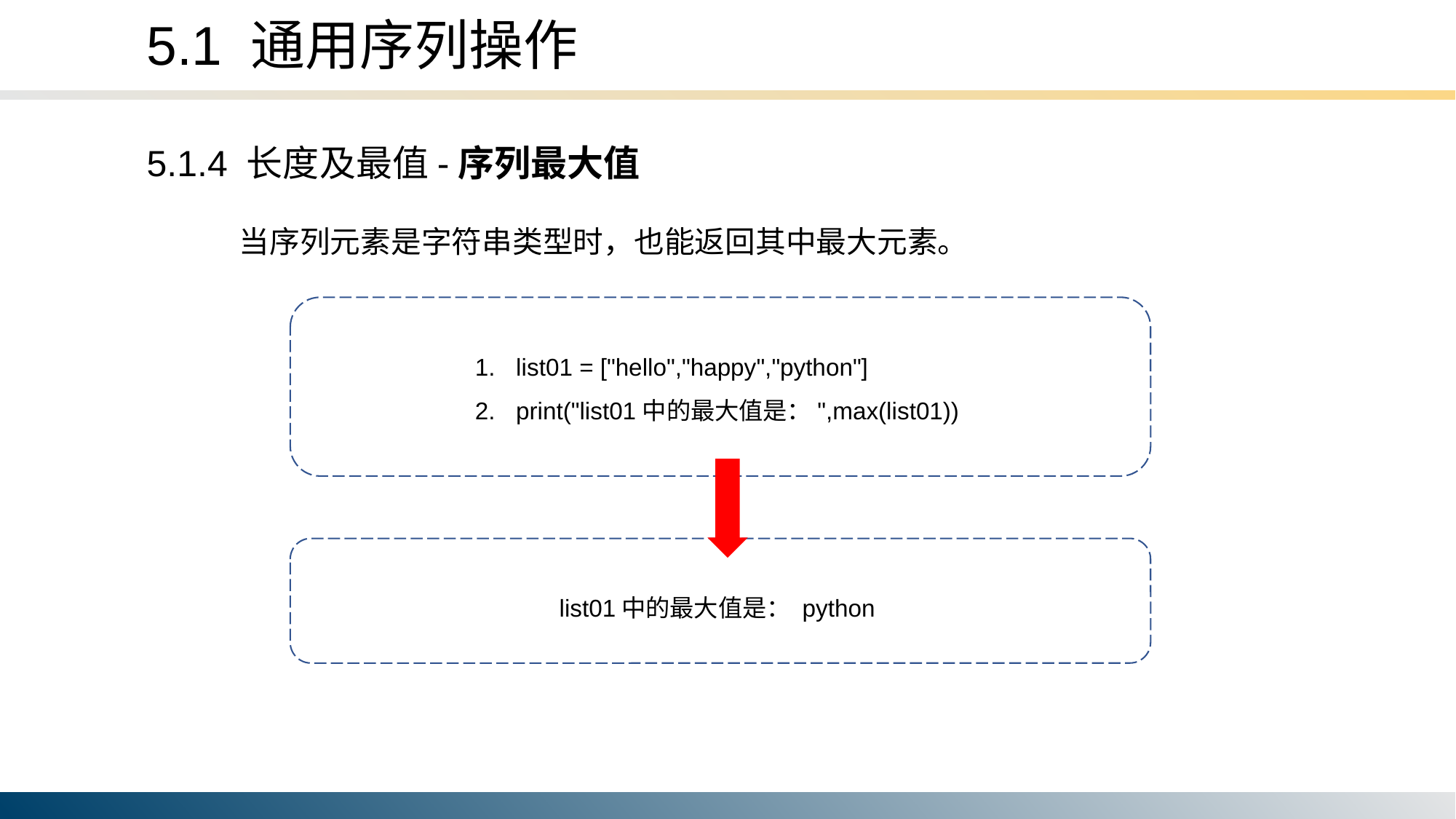

5.1 通用序列操作
5.1.4 长度及最值-序列最大值
当序列元素是字符串类型时，也能返回其中最大元素。

list01 = ["hello","happy","python"]
print("list01中的最大值是：",max(list01))

list01中的最大值是： python